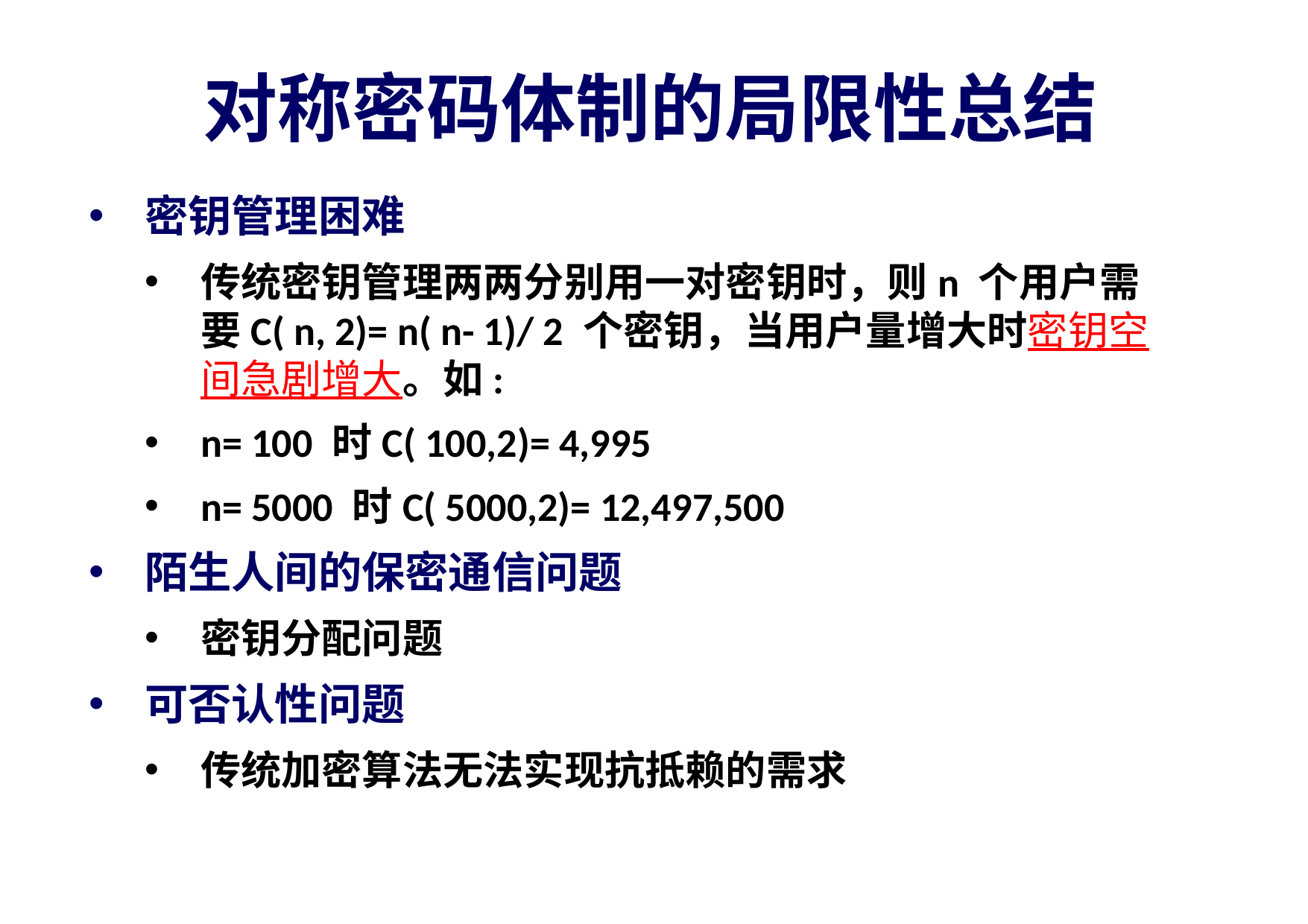

# 对称密码体制的局限性总结
密钥管理困难
传统密钥管理两两分别用一对密钥时，则n 个用户需要C( n, 2)= n( n- 1)/ 2 个密钥，当用户量增大时密钥空间急剧增大。如:
n= 100 时C( 100,2)= 4,995
n= 5000 时C( 5000,2)= 12,497,500
陌生人间的保密通信问题
密钥分配问题
可否认性问题
传统加密算法无法实现抗抵赖的需求